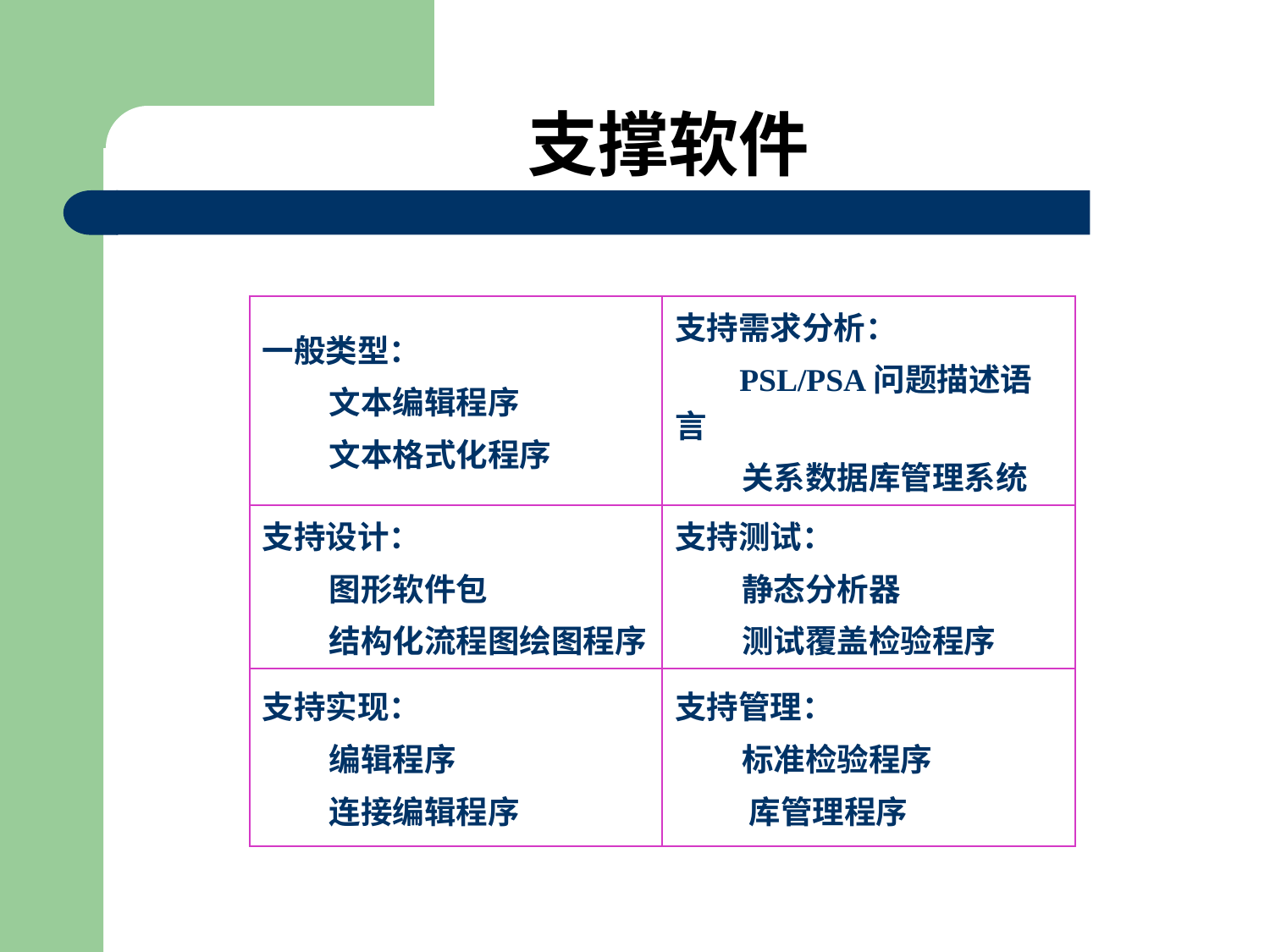

支撑软件
| 一般类型： 文本编辑程序 文本格式化程序 | 支持需求分析： PSL/PSA问题描述语言 关系数据库管理系统 |
| --- | --- |
| 支持设计： 图形软件包 结构化流程图绘图程序 | 支持测试： 静态分析器 测试覆盖检验程序 |
| 支持实现： 编辑程序 连接编辑程序 | 支持管理： 标准检验程序 库管理程序 |